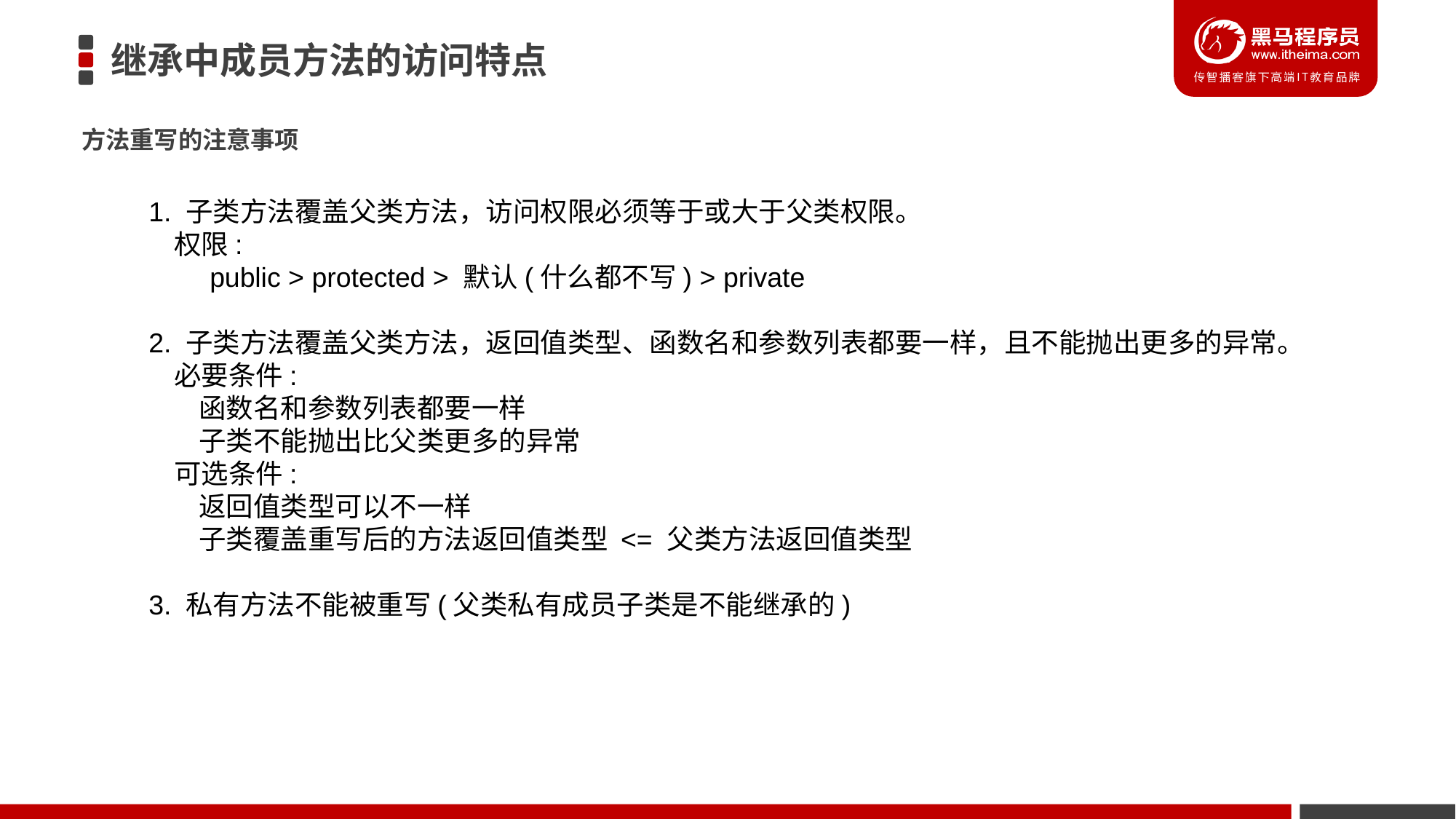

# 继承中成员方法的访问特点
方法重写的注意事项
    1. 子类方法覆盖父类方法，访问权限必须等于或大于父类权限。
        权限:
            public > protected > 默认(什么都不写) > private

    2. 子类方法覆盖父类方法，返回值类型、函数名和参数列表都要一样，且不能抛出更多的异常。
        必要条件:
            函数名和参数列表都要一样
            子类不能抛出比父类更多的异常
        可选条件:
            返回值类型可以不一样
            子类覆盖重写后的方法返回值类型 <= 父类方法返回值类型

    3. 私有方法不能被重写(父类私有成员子类是不能继承的)